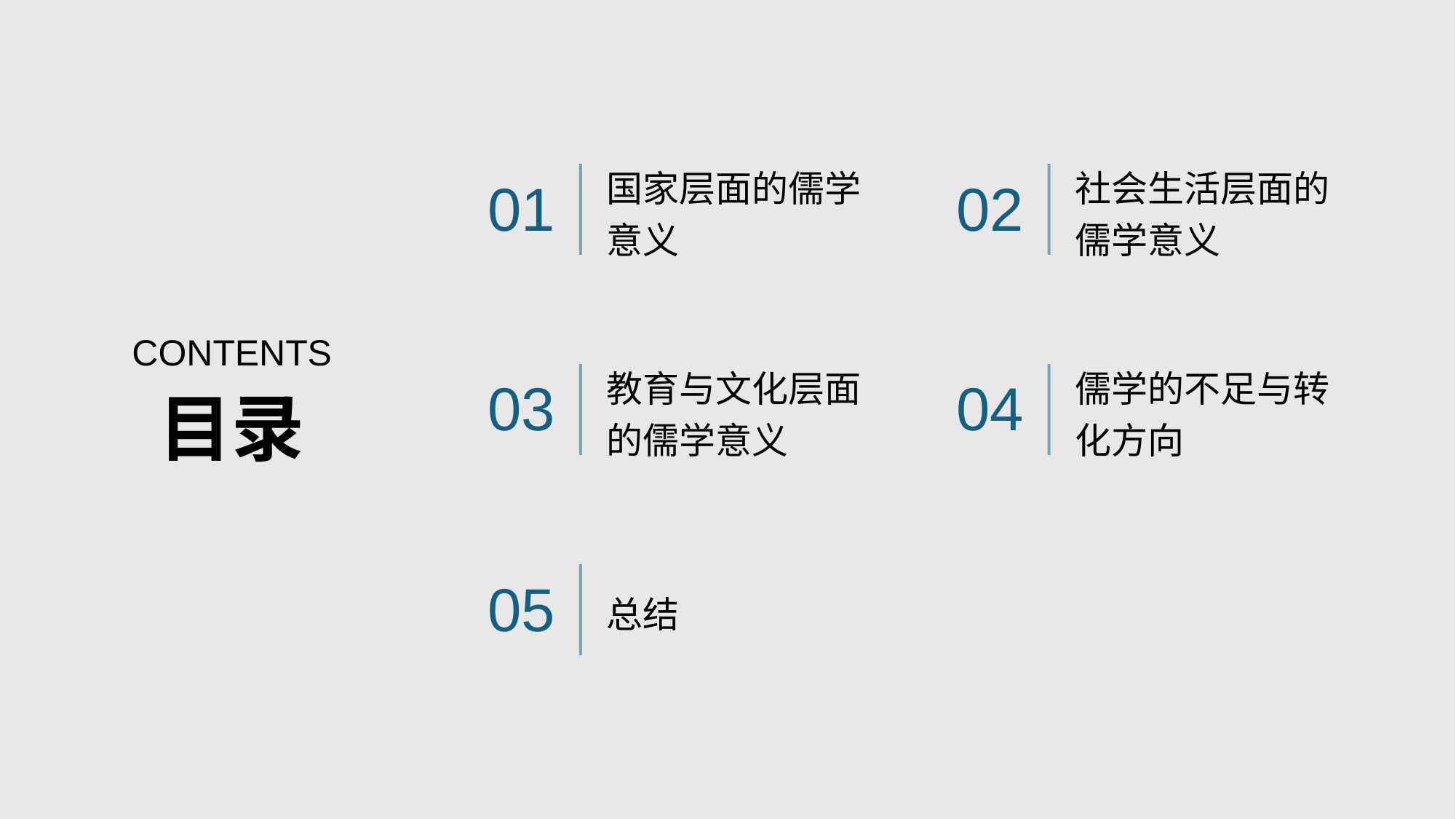

国家层面的儒学意义
社会生活层面的儒学意义

01
02
CONTENTS
教育与文化层面的儒学意义
儒学的不足与转化方向

03
04
目录
总结

05